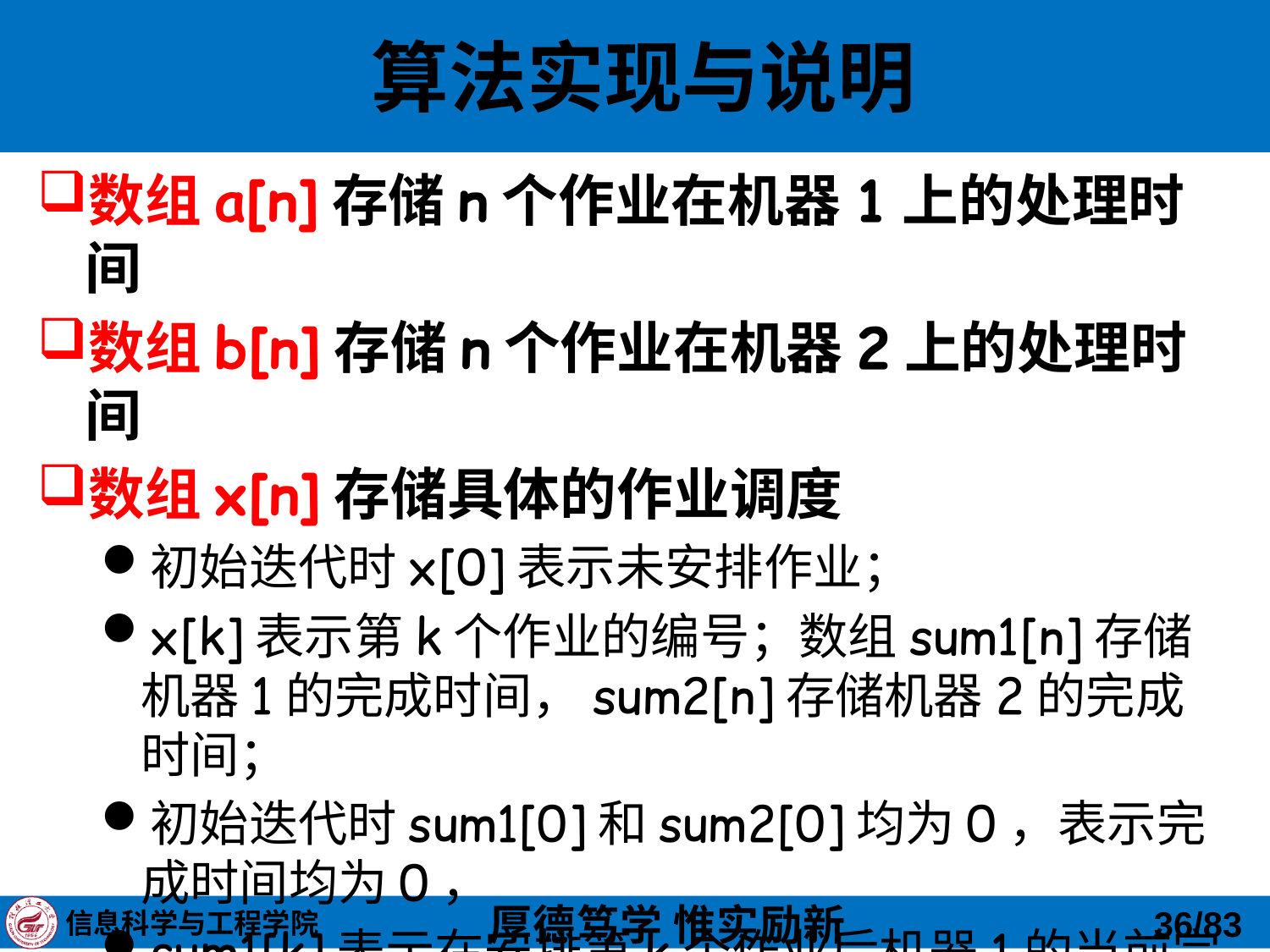

# 算法实现与说明
数组a[n]存储n个作业在机器1上的处理时间
数组b[n]存储n个作业在机器2上的处理时间
数组x[n]存储具体的作业调度
初始迭代时x[0]表示未安排作业；
x[k]表示第k个作业的编号；数组sum1[n]存储机器1的完成时间，sum2[n]存储机器2的完成时间；
初始迭代时sum1[0]和sum2[0]均为0，表示完成时间均为0，
sum1[k]表示在安排第k个作业后机器1的当前完成时间，sum2[k]表示在安排第k个作业后机器2的当前完成时间。
36/83